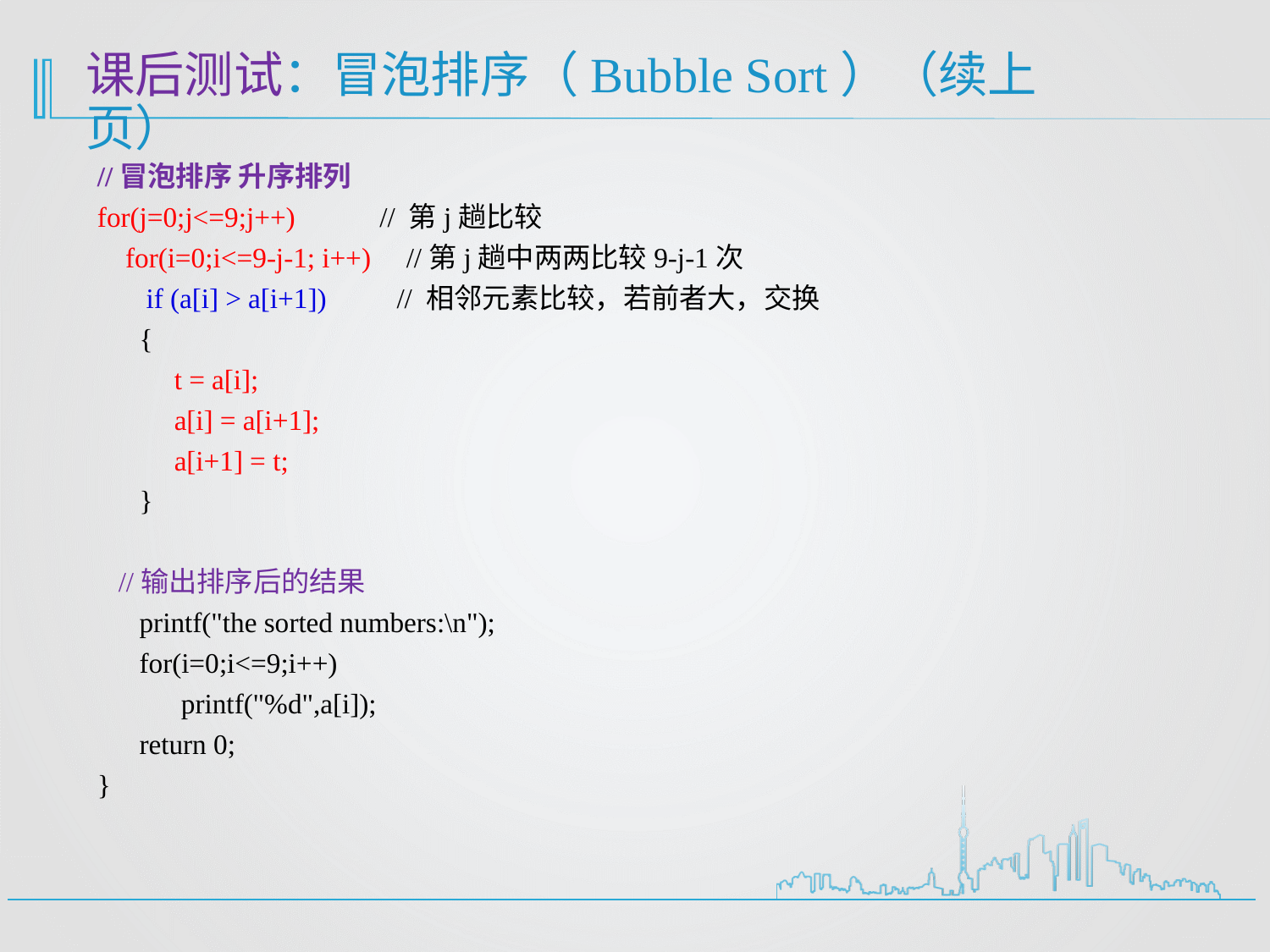

课后测试：冒泡排序（Bubble Sort）（续上页）
//冒泡排序 升序排列
for(j=0;j<=9;j++)            // 第j趟比较
    for(i=0;i<=9-j-1; i++)     //第j趟中两两比较9-j-1次
       if (a[i] > a[i+1])          // 相邻元素比较，若前者大，交换
      {
           t = a[i];
           a[i] = a[i+1];
           a[i+1] = t;
      }

   //输出排序后的结果
      printf("the sorted numbers:\n");
      for(i=0;i<=9;i++)
            printf("%d",a[i]);
      return 0;
}